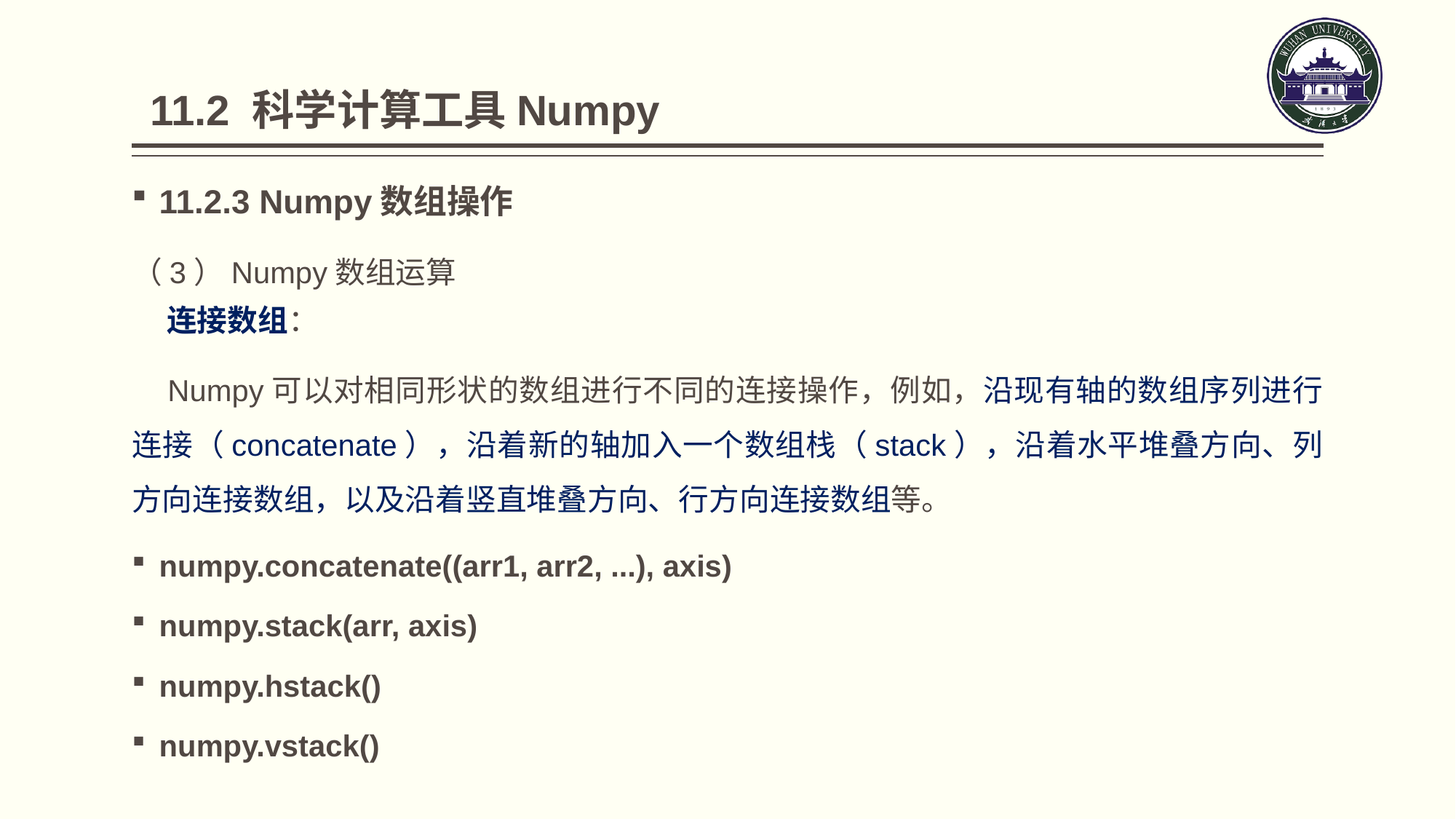

11.2 科学计算工具Numpy
11.2.3 Numpy数组操作
（3）Numpy数组运算
    连接数组：
    Numpy可以对相同形状的数组进行不同的连接操作，例如，沿现有轴的数组序列进行连接（concatenate），沿着新的轴加入一个数组栈（stack），沿着水平堆叠方向、列方向连接数组，以及沿着竖直堆叠方向、行方向连接数组等。
numpy.concatenate((arr1, arr2, ...), axis)
numpy.stack(arr, axis)
numpy.hstack()
numpy.vstack()